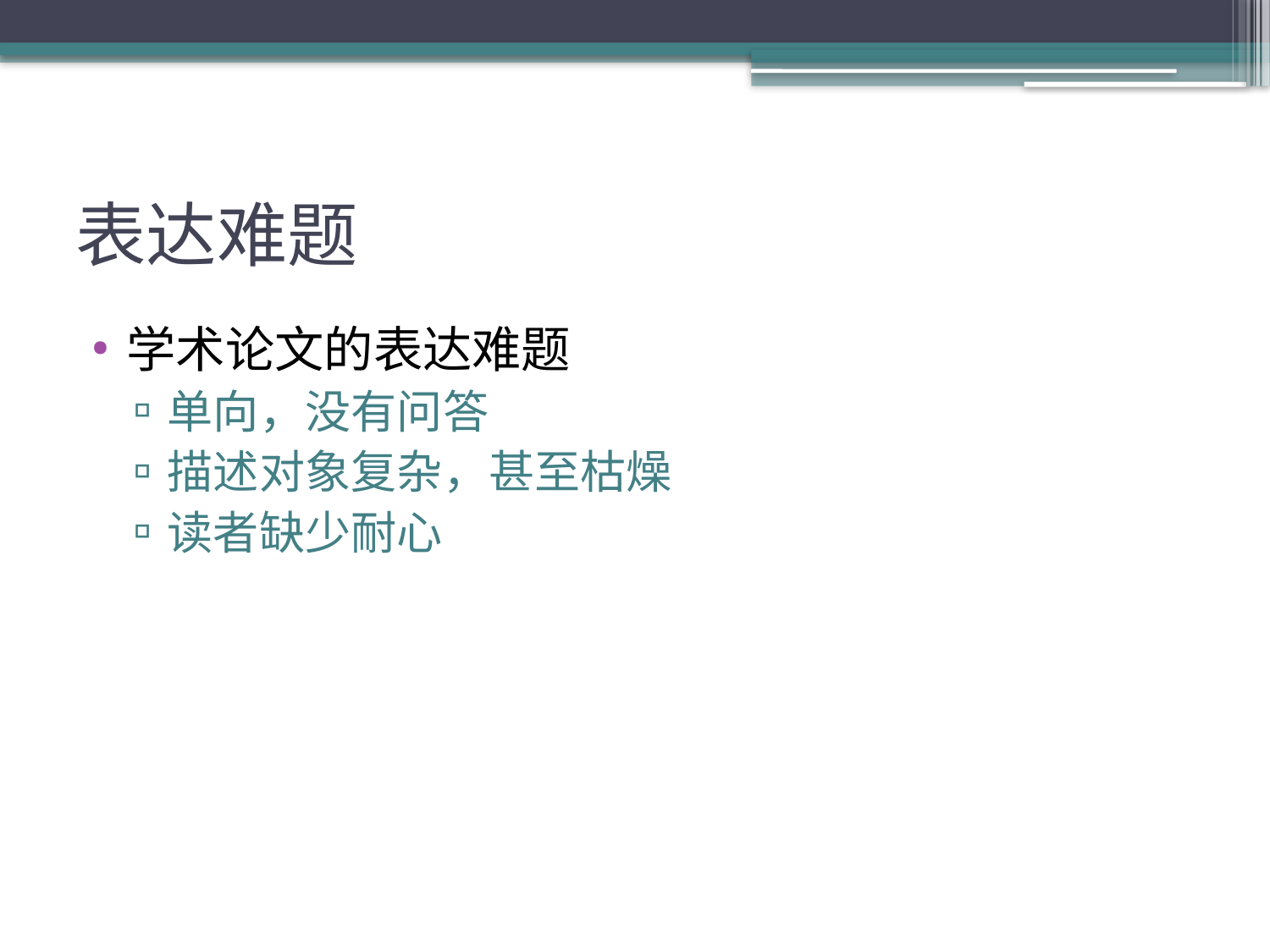

# 表达难题
学术论文的表达难题
单向，没有问答
描述对象复杂，甚至枯燥
读者缺少耐心